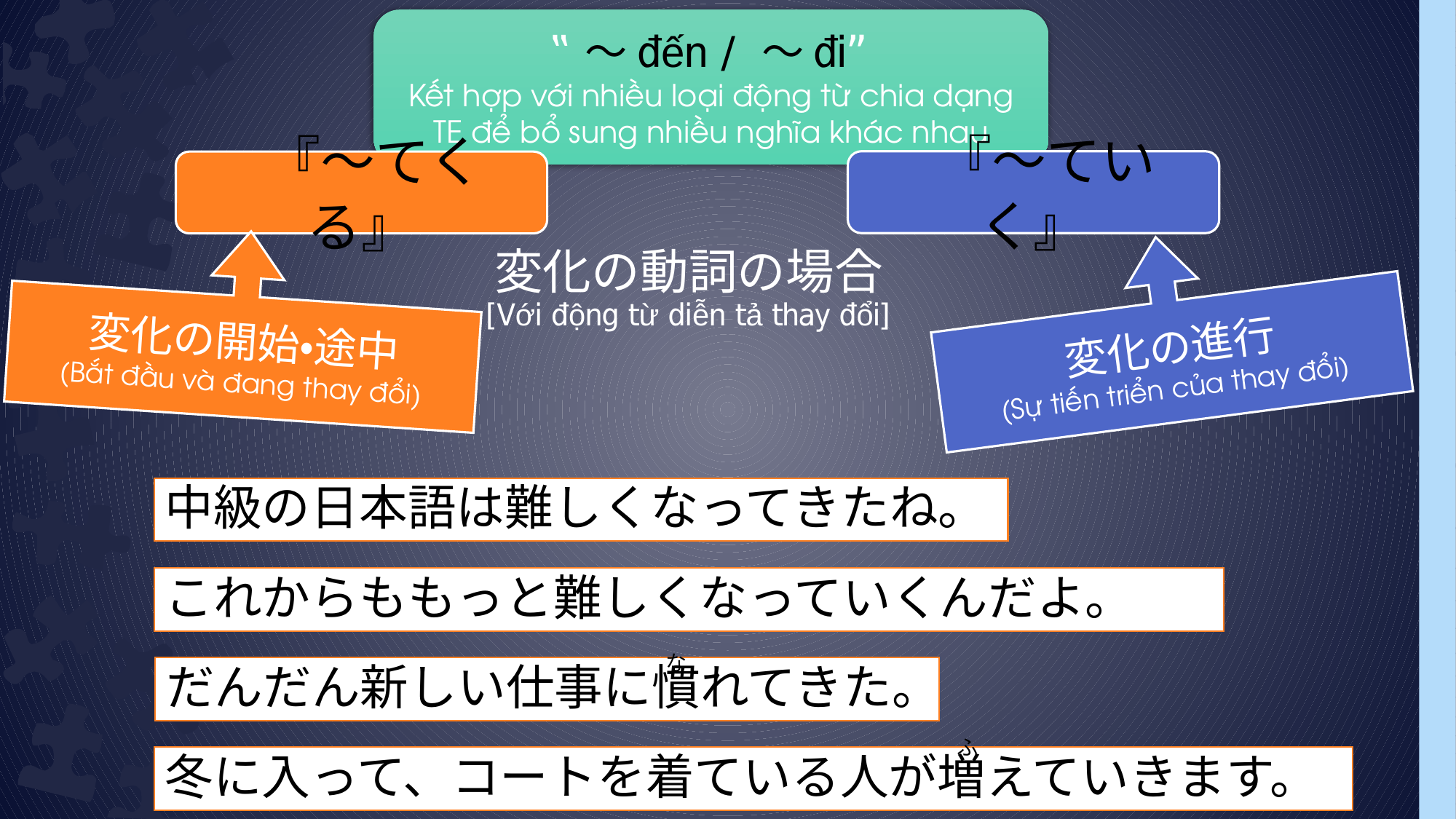

“～đến / ～đi”
Kết hợp với nhiều loại động từ chia dạng TE để bổ sung nhiều nghĩa khác nhau
 『～ていく』
 『～てくる』
変化の開始・途中
(Bắt đầu và đang thay đổi)
変化の進行
(Sự tiến triển của thay đổi)
変化の動詞の場合
[Với động từ diễn tả thay đổi]
中級の日本語は難しくなってきたね。
これからももっと難しくなっていくんだよ。
な
だんだん新しい仕事に慣れてきた。
ふ
冬に入って、コートを着ている人が増えていきます。